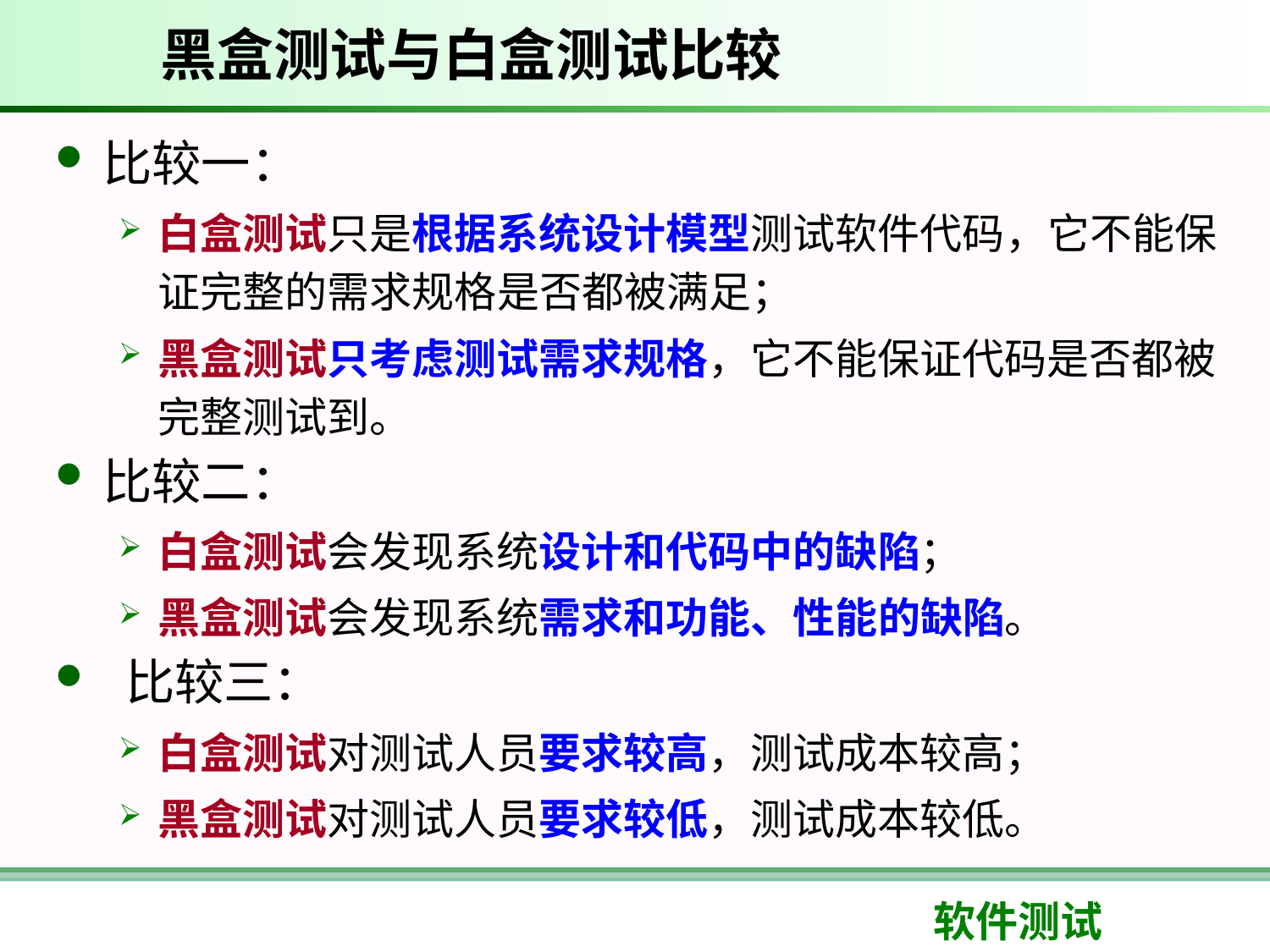

黑盒测试与白盒测试比较
比较一：
白盒测试只是根据系统设计模型测试软件代码，它不能保证完整的需求规格是否都被满足；
黑盒测试只考虑测试需求规格，它不能保证代码是否都被完整测试到。
比较二：
白盒测试会发现系统设计和代码中的缺陷；
黑盒测试会发现系统需求和功能、性能的缺陷。
 比较三：
白盒测试对测试人员要求较高，测试成本较高；
黑盒测试对测试人员要求较低，测试成本较低。